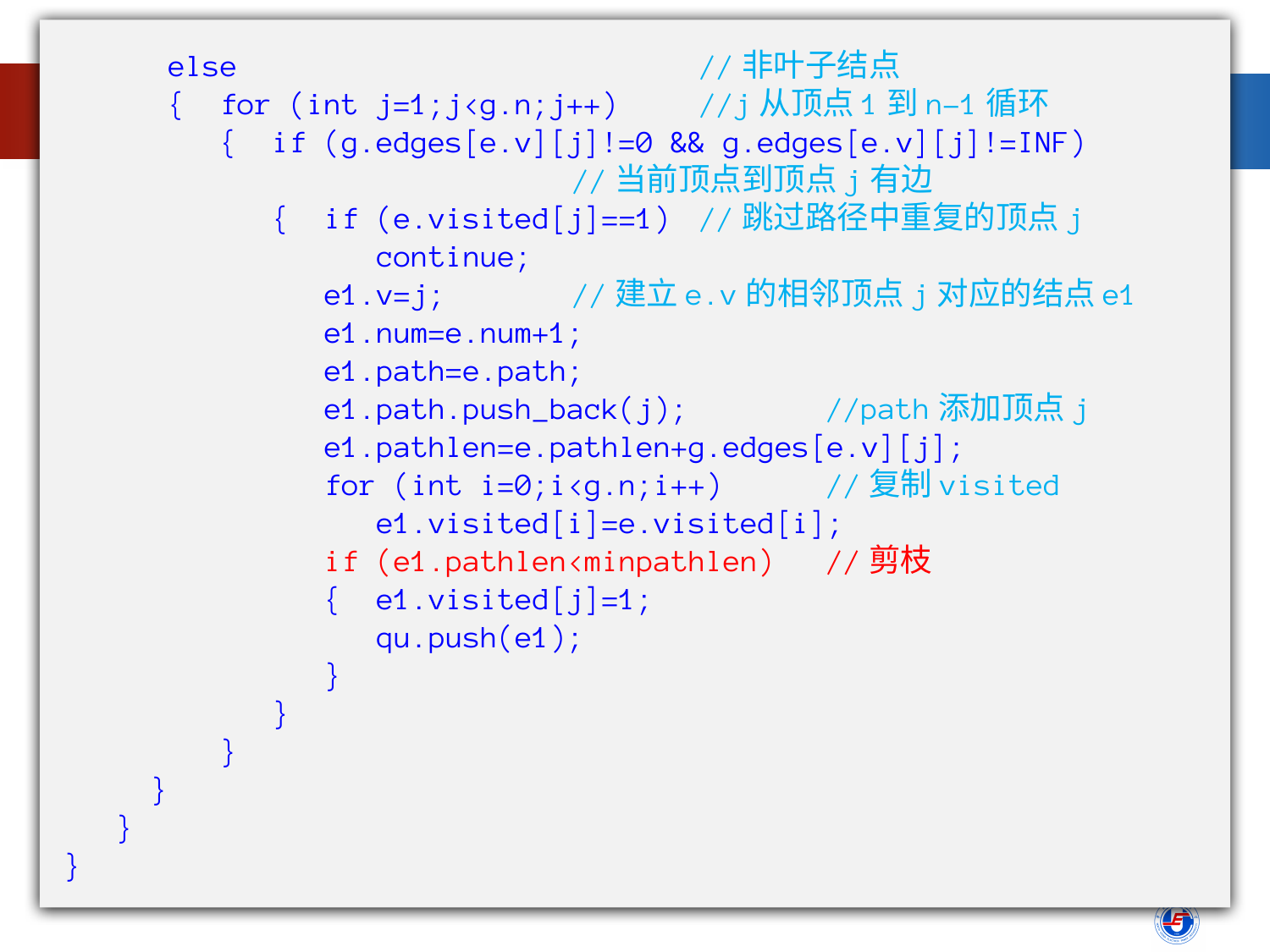

else				//非叶子结点
      {  for (int j=1;j<g.n;j++)	//j从顶点1到n-1循环
         {  if (g.edges[e.v][j]!=0 && g.edges[e.v][j]!=INF)
				//当前顶点到顶点j有边
            {  if (e.visited[j]==1) 	//跳过路径中重复的顶点j
                  continue;
               e1.v=j;	//建立e.v的相邻顶点j对应的结点e1
               e1.num=e.num+1;
               e1.path=e.path;
               e1.path.push_back(j);	  	//path添加顶点j
               e1.pathlen=e.pathlen+g.edges[e.v][j];
               for (int i=0;i<g.n;i++)	//复制visited
                  e1.visited[i]=e.visited[i];
               if (e1.pathlen<minpathlen)	//剪枝
               {  e1.visited[j]=1;
                  qu.push(e1);
               }
            }
         }
     }
   }
}